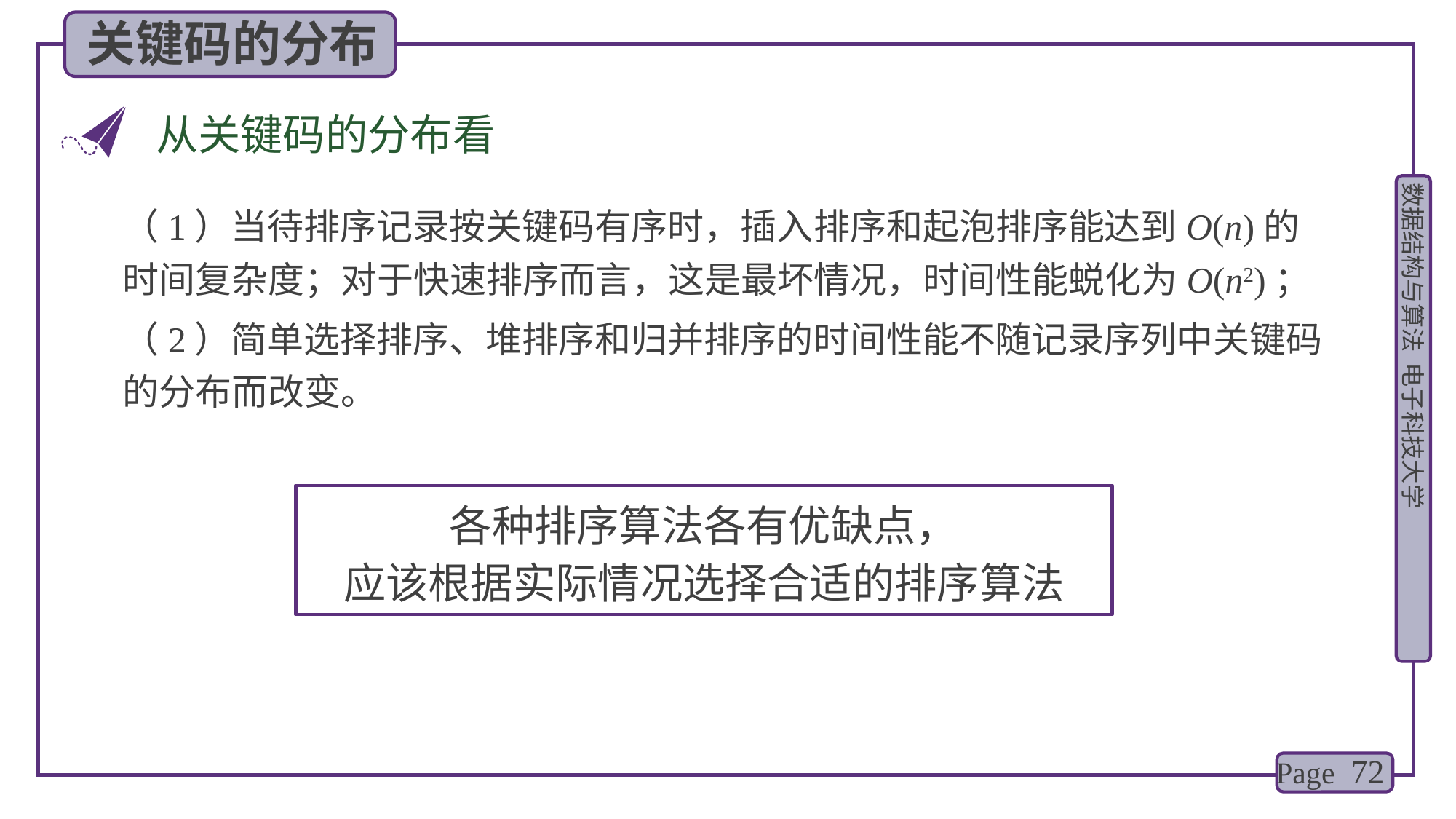

关键码的分布

从关键码的分布看

（1）当待排序记录按关键码有序时，插入排序和起泡排序能达到O(n)的时间复杂度；对于快速排序而言，这是最坏情况，时间性能蜕化为O(n2)；
（2）简单选择排序、堆排序和归并排序的时间性能不随记录序列中关键码的分布而改变。
各种排序算法各有优缺点，
应该根据实际情况选择合适的排序算法